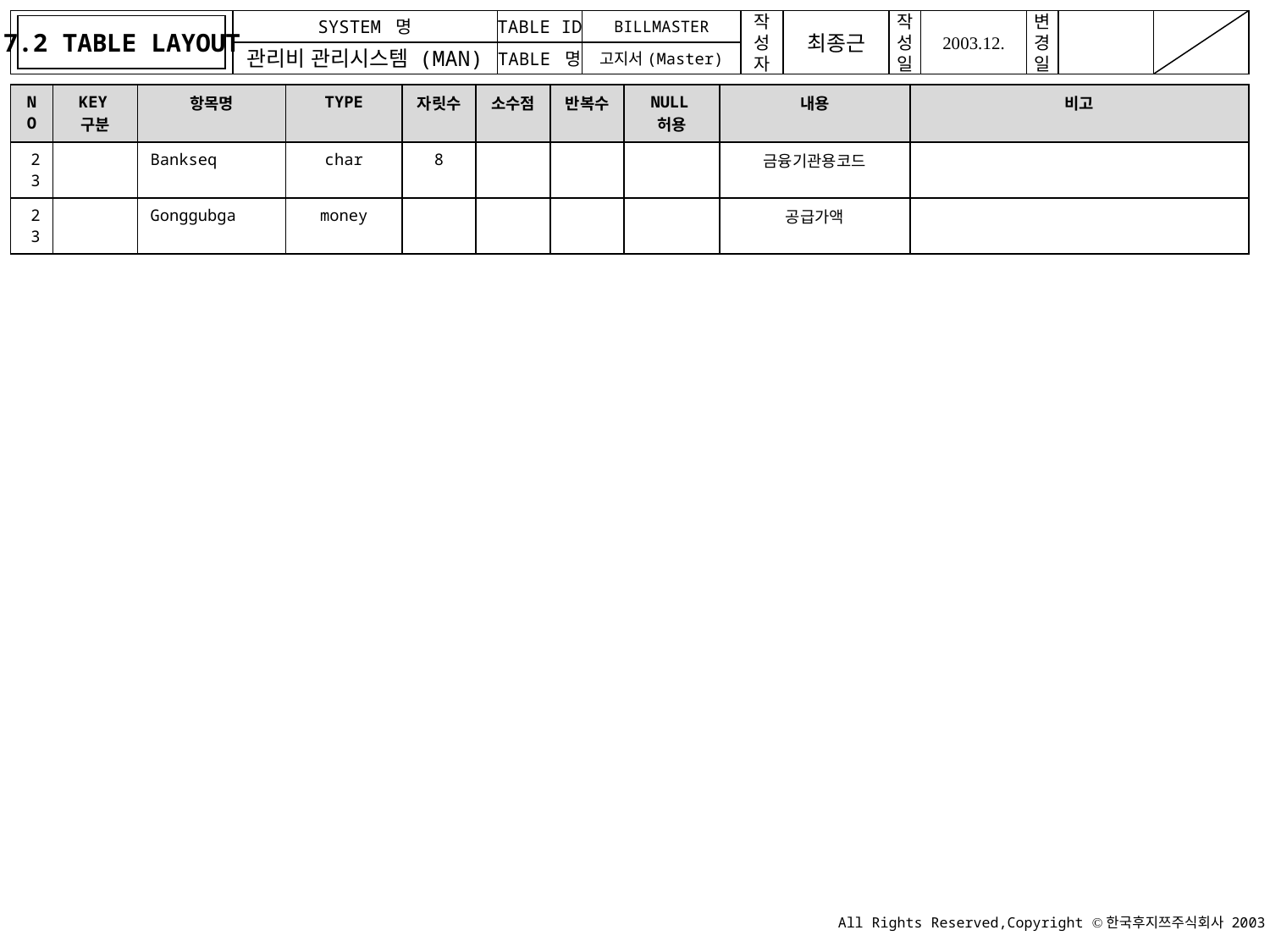

7.2 TABLE LAYOUT
BILLMASTER
고지서(Master)
| NO | KEY구분 | 항목명 | TYPE | 자릿수 | 소수점 | 반복수 | NULL허용 | 내용 | 비고 |
| --- | --- | --- | --- | --- | --- | --- | --- | --- | --- |
| 23 |  | Bankseq | char | 8 |  |  |  | 금융기관용코드 |  |
| 23 |  | Gonggubga | money |  |  |  |  | 공급가액 |  |